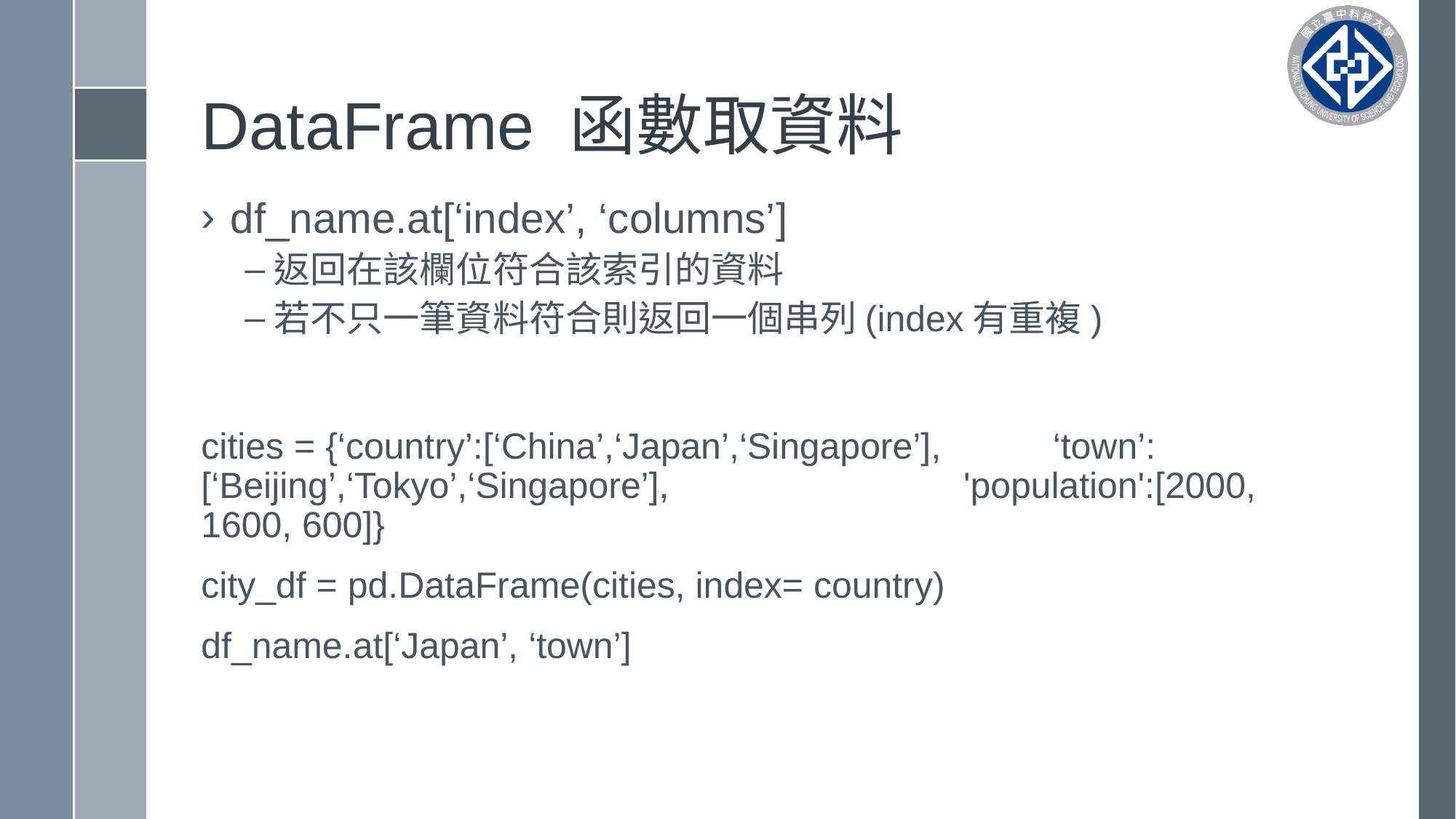

# DataFrame 函數取資料
df_name.at[‘index’, ‘columns’]
返回在該欄位符合該索引的資料
若不只一筆資料符合則返回一個串列(index有重複)

cities = {‘country’:[‘China’,‘Japan’,‘Singapore’],           ‘town’:[‘Beijing’,‘Tokyo’,‘Singapore’],                             'population':[2000, 1600, 600]}
city_df = pd.DataFrame(cities, index= country)
df_name.at[‘Japan’, ‘town’]